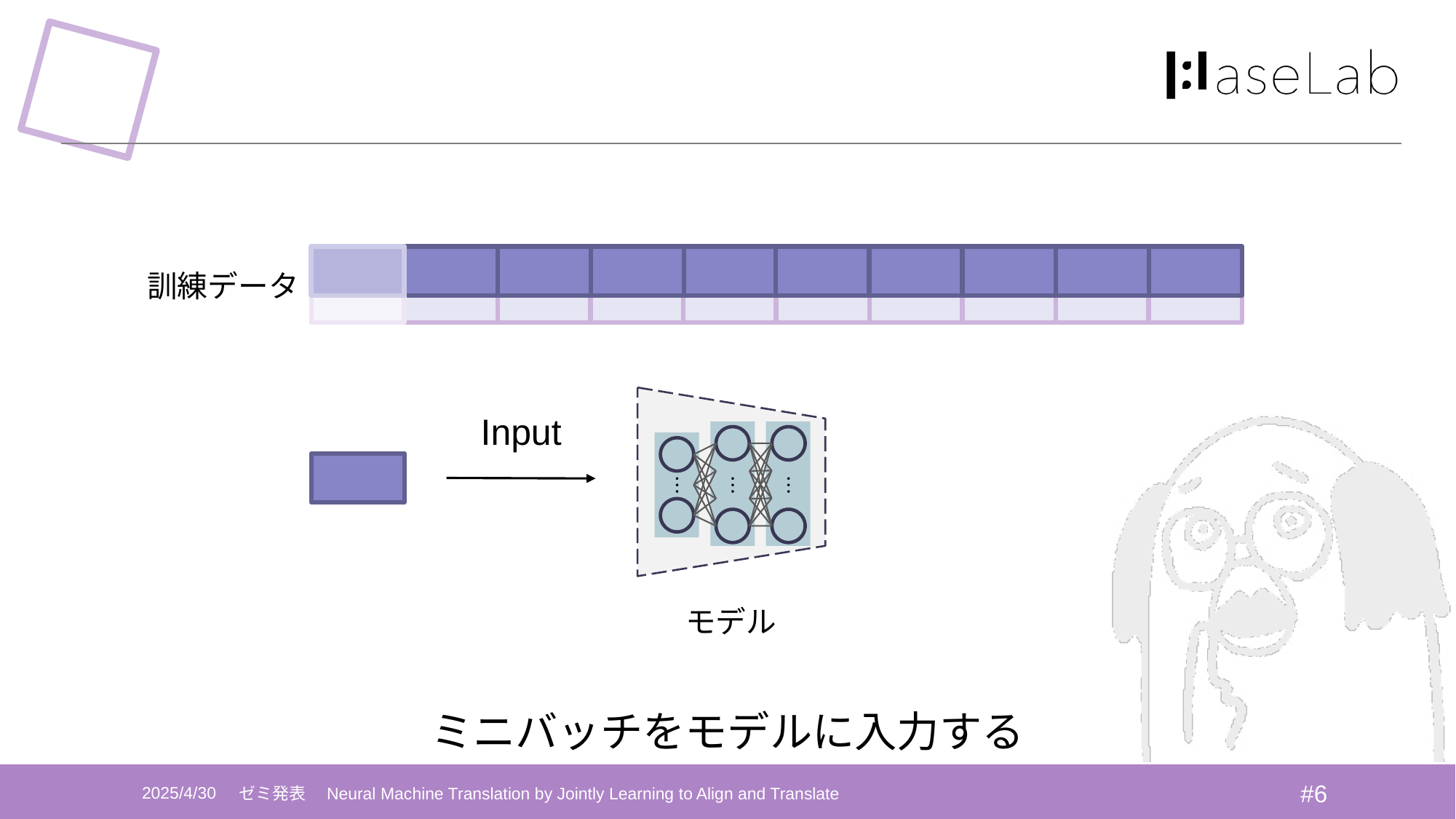

#

訓練データ

モデル
Input
ミニバッチをモデルに入力する
2025/4/30
ゼミ発表　Neural Machine Translation by Jointly Learning to Align and Translate
#6